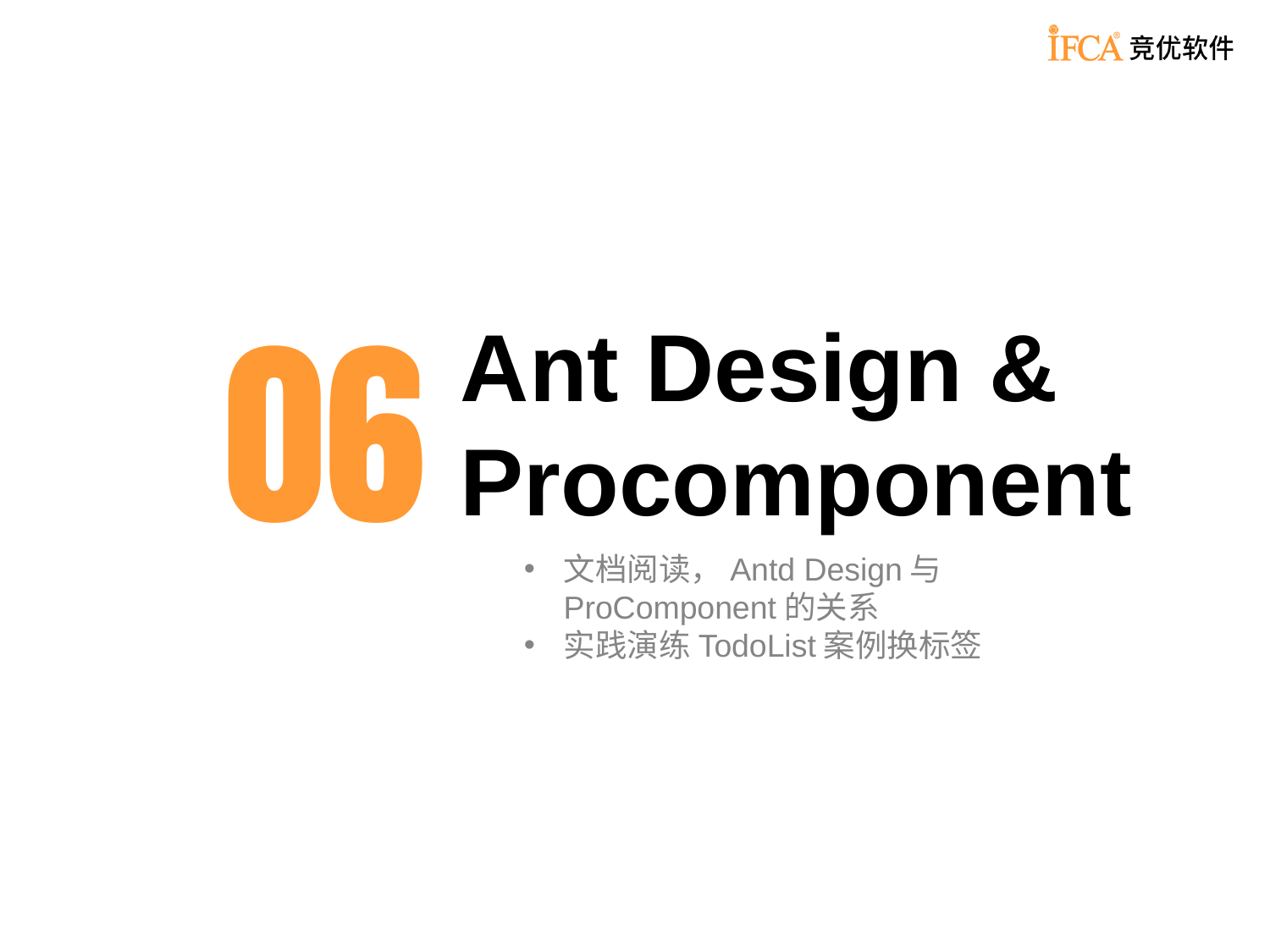

Ant Design & Procomponent
06
文档阅读，Antd Design与ProComponent的关系
实践演练TodoList案例换标签